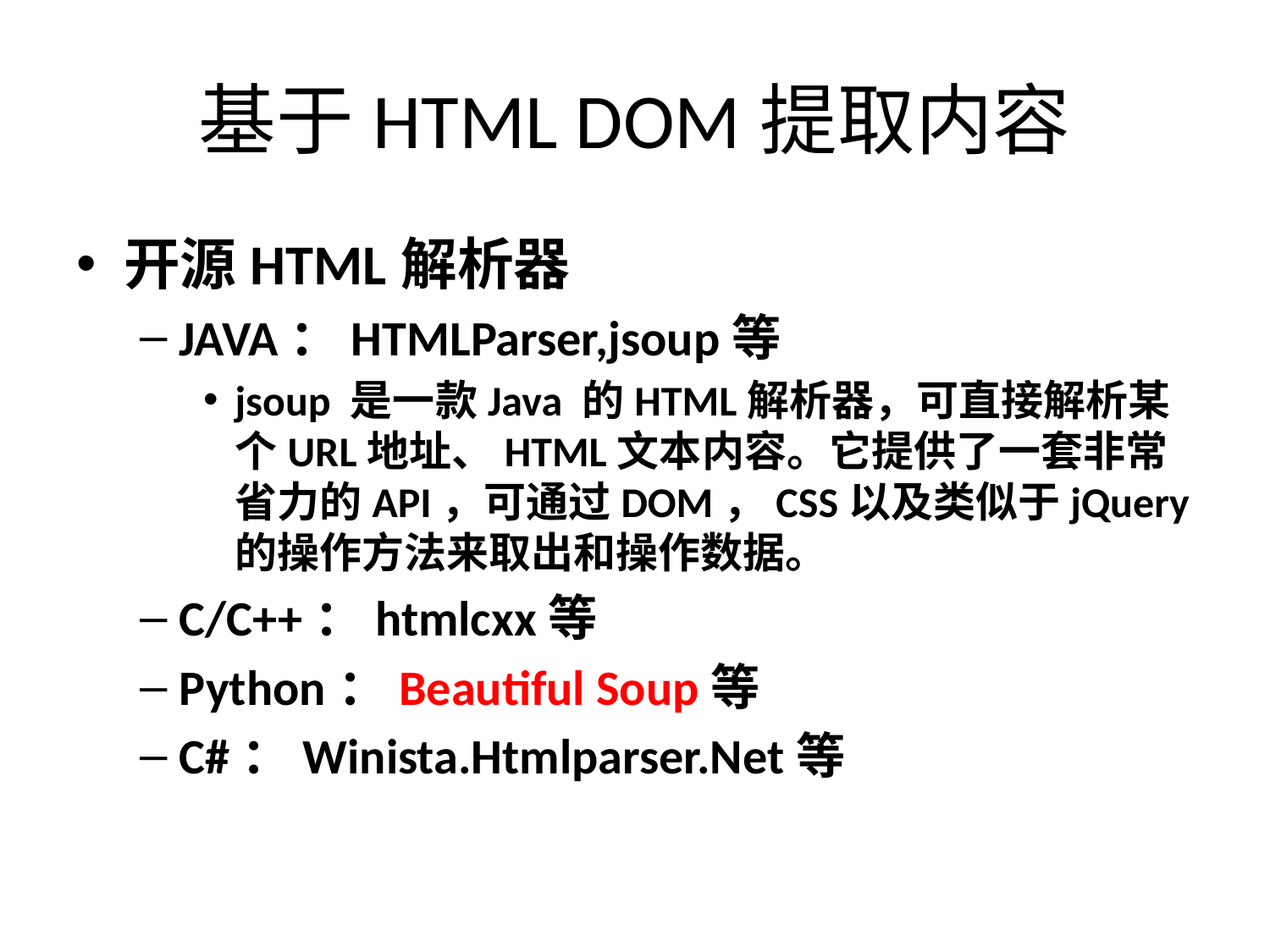

# 基于HTML DOM提取内容
开源HTML解析器
JAVA：HTMLParser,jsoup等
jsoup 是一款Java 的HTML解析器，可直接解析某个URL地址、HTML文本内容。它提供了一套非常省力的API，可通过DOM，CSS以及类似于jQuery的操作方法来取出和操作数据。
C/C++：htmlcxx等
Python：Beautiful Soup等
C#：Winista.Htmlparser.Net等